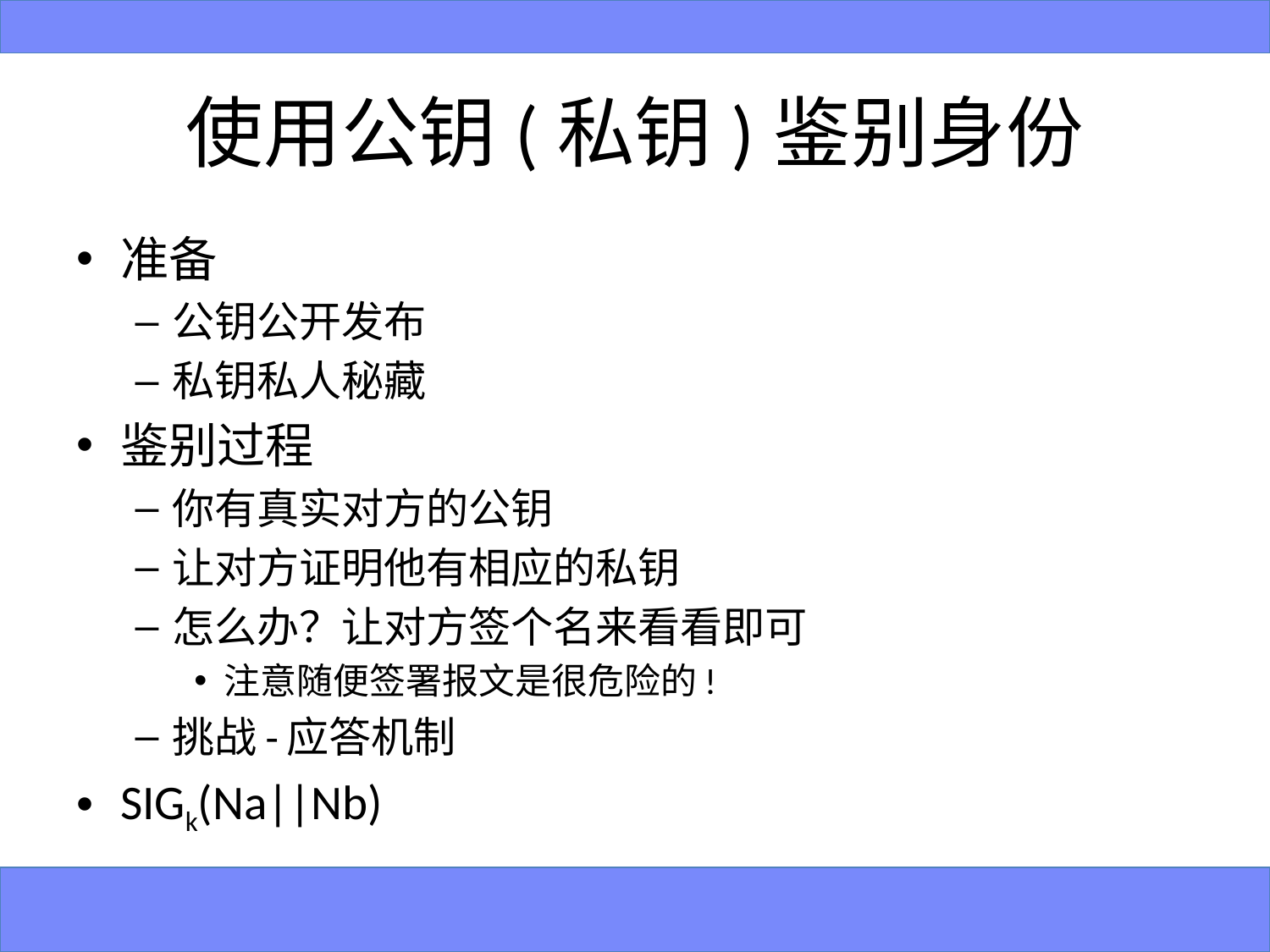

# 使用公钥(私钥)鉴别身份
准备
公钥公开发布
私钥私人秘藏
鉴别过程
你有真实对方的公钥
让对方证明他有相应的私钥
怎么办？让对方签个名来看看即可
注意随便签署报文是很危险的!
挑战-应答机制
SIGk(Na||Nb)